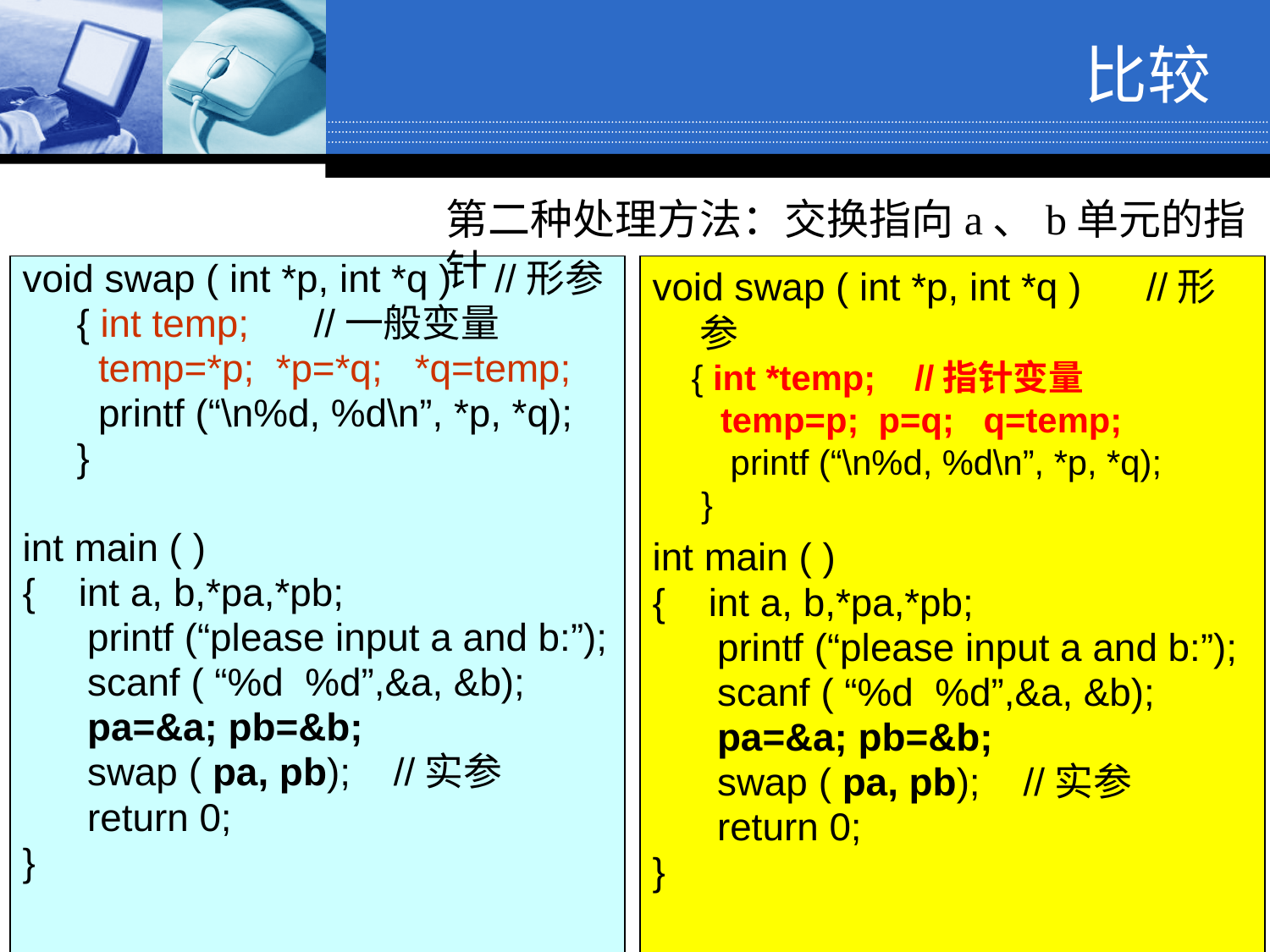

# 比较
第二种处理方法：交换指向a、b单元的指针
pa或p         a
初始：
void swap ( int *p, int *q )    //形参
     { int temp;      //一般变量
       temp=*p;  *p=*q;   *q=temp;
       printf (“\n%d, %d\n”, *p, *q);
     }

int main ( )
{    int a, b,*pa,*pb;
      printf (“please input a and b:”);
      scanf ( “%d  %d”,&a, &b);
      pa=&a; pb=&b;
      swap ( pa, pb);    //实参
      return 0;
}
void swap ( int *p, int *q )      //形参
    { int *temp;    //指针变量
       temp=p;  p=q;   q=temp;
        printf (“\n%d, %d\n”, *p, *q);
     }
int main ( )
{    int a, b,*pa,*pb;
      printf (“please input a and b:”);
      scanf ( “%d  %d”,&a, &b);
      pa=&a; pb=&b;
      swap ( pa, pb);    //实参
      return 0;
}
&a
 a值

pb或q         b
&b
 b值

pa或p         a
运算：
&b
&a
 a值
temp

&a

pb或q         b
 &a
&b
 b值